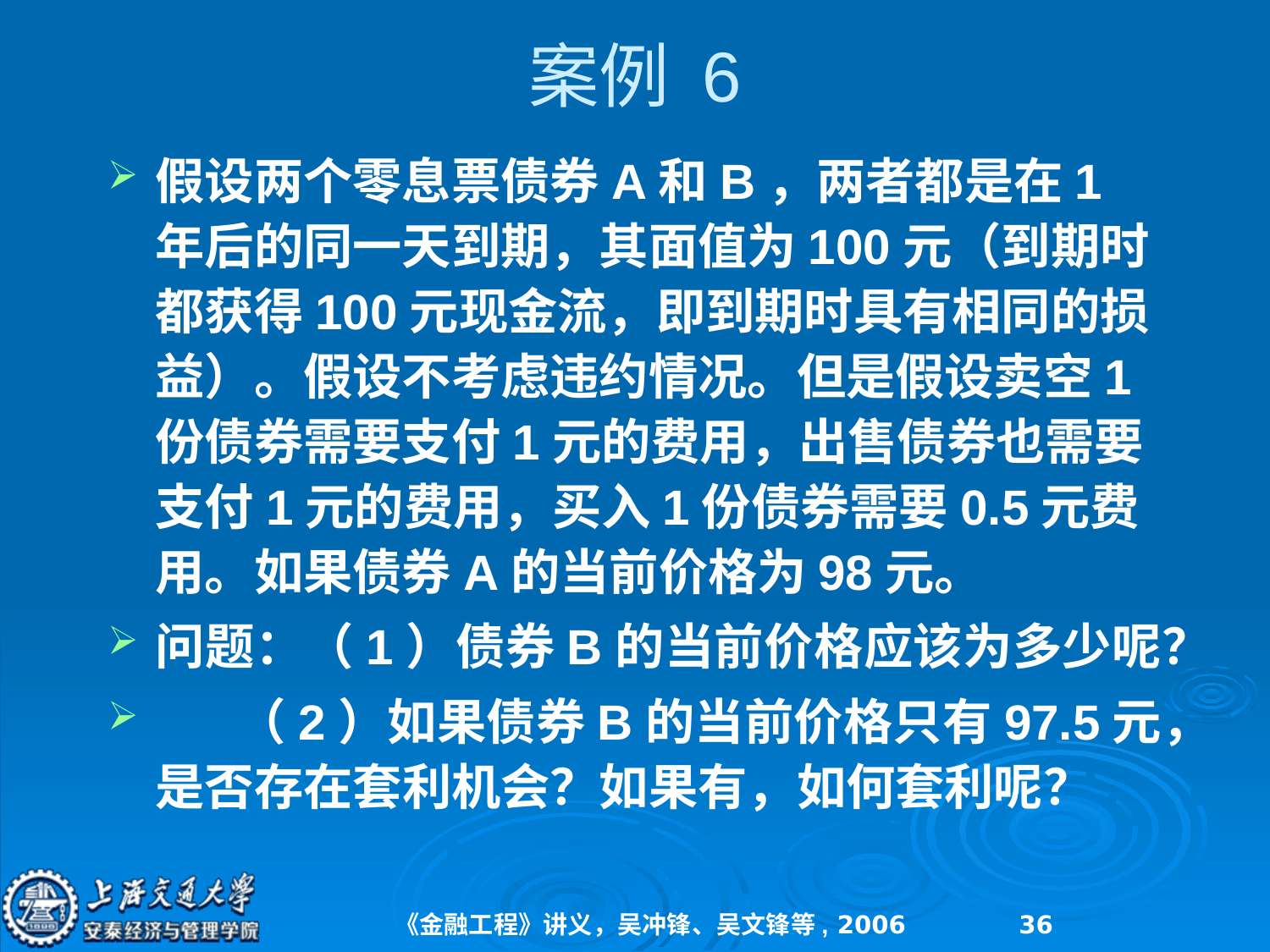

# 案例 6
假设两个零息票债券A和B，两者都是在1年后的同一天到期，其面值为100元（到期时都获得100元现金流，即到期时具有相同的损益）。假设不考虑违约情况。但是假设卖空1份债券需要支付1元的费用，出售债券也需要支付1元的费用，买入1份债券需要0.5元费用。如果债券A的当前价格为98元。
问题：（1）债券B的当前价格应该为多少呢？
      （2）如果债券B的当前价格只有97.5元，是否存在套利机会？如果有，如何套利呢？